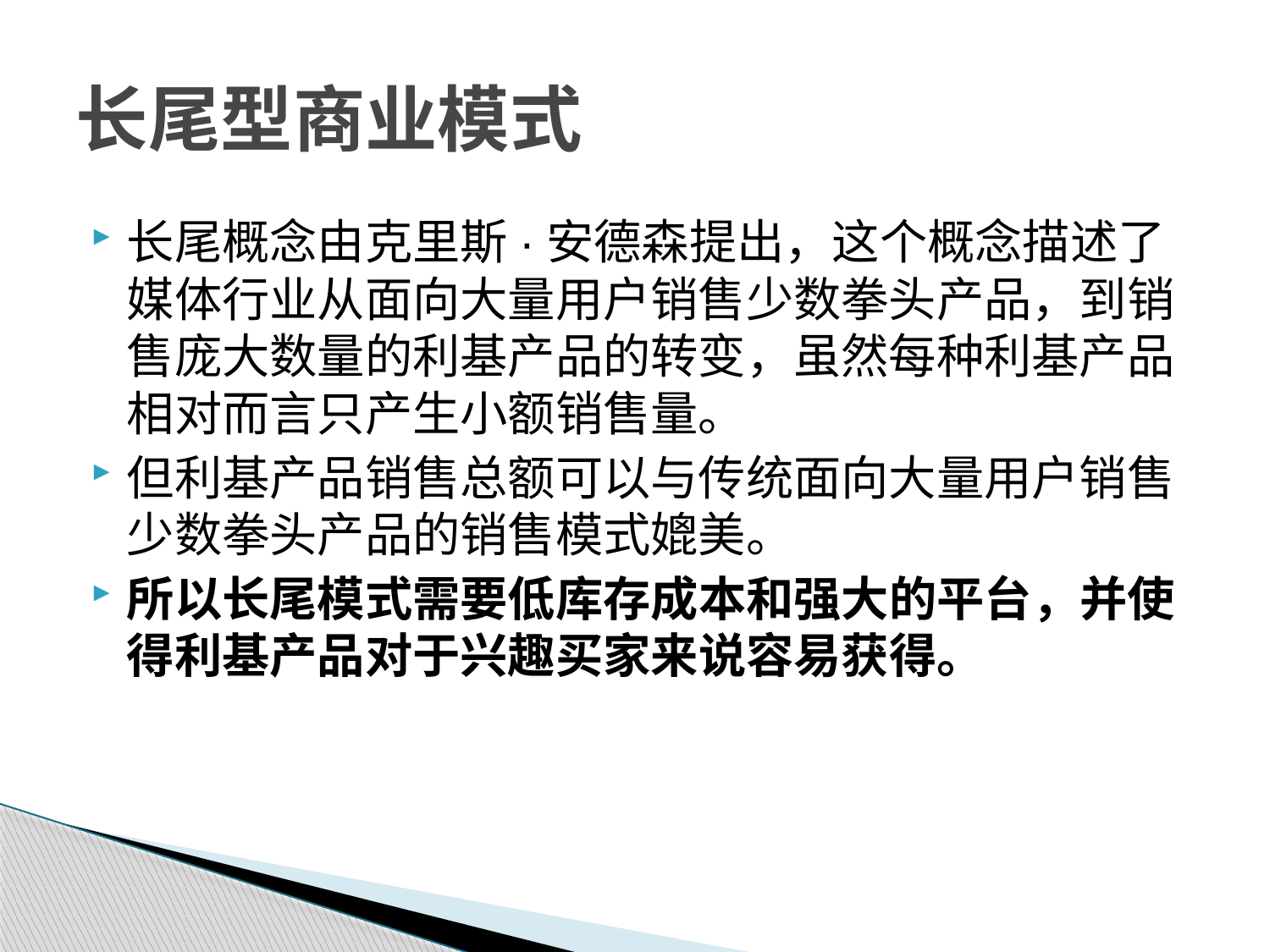

# 长尾型商业模式
长尾概念由克里斯·安德森提出，这个概念描述了媒体行业从面向大量用户销售少数拳头产品，到销售庞大数量的利基产品的转变，虽然每种利基产品相对而言只产生小额销售量。
但利基产品销售总额可以与传统面向大量用户销售少数拳头产品的销售模式媲美。
所以长尾模式需要低库存成本和强大的平台，并使得利基产品对于兴趣买家来说容易获得。